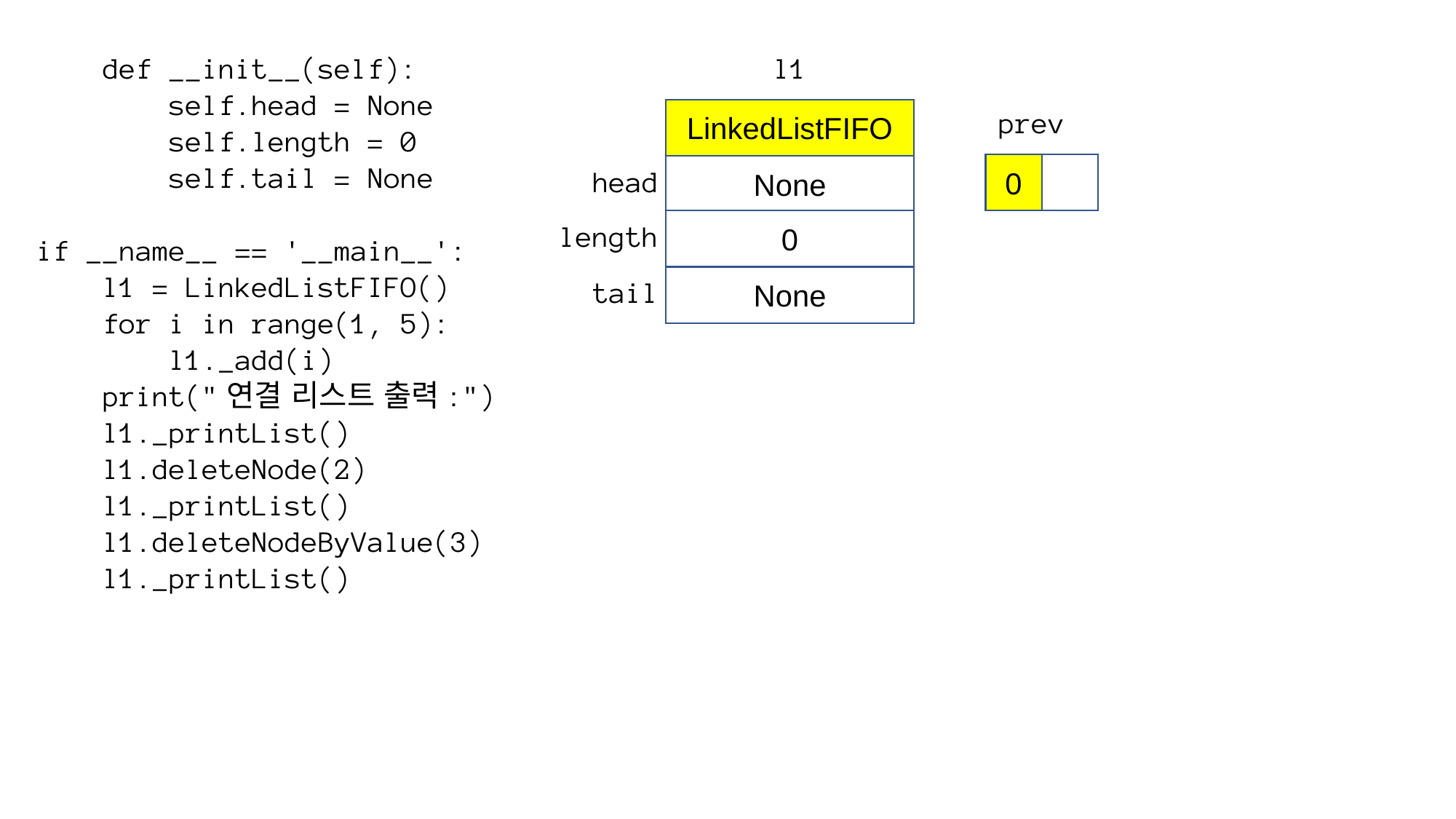

def __init__(self):
        self.head = None
        self.length = 0
        self.tail = None

if __name__ == '__main__':
    l1 = LinkedListFIFO()
    for i in range(1, 5):
        l1._add(i)
    print("연결 리스트 출력:")
    l1._printList()
    l1.deleteNode(2)
    l1._printList()
    l1.deleteNodeByValue(3)
    l1._printList()
l1
prev
LinkedListFIFO
0

None
head
0
length
None
tail